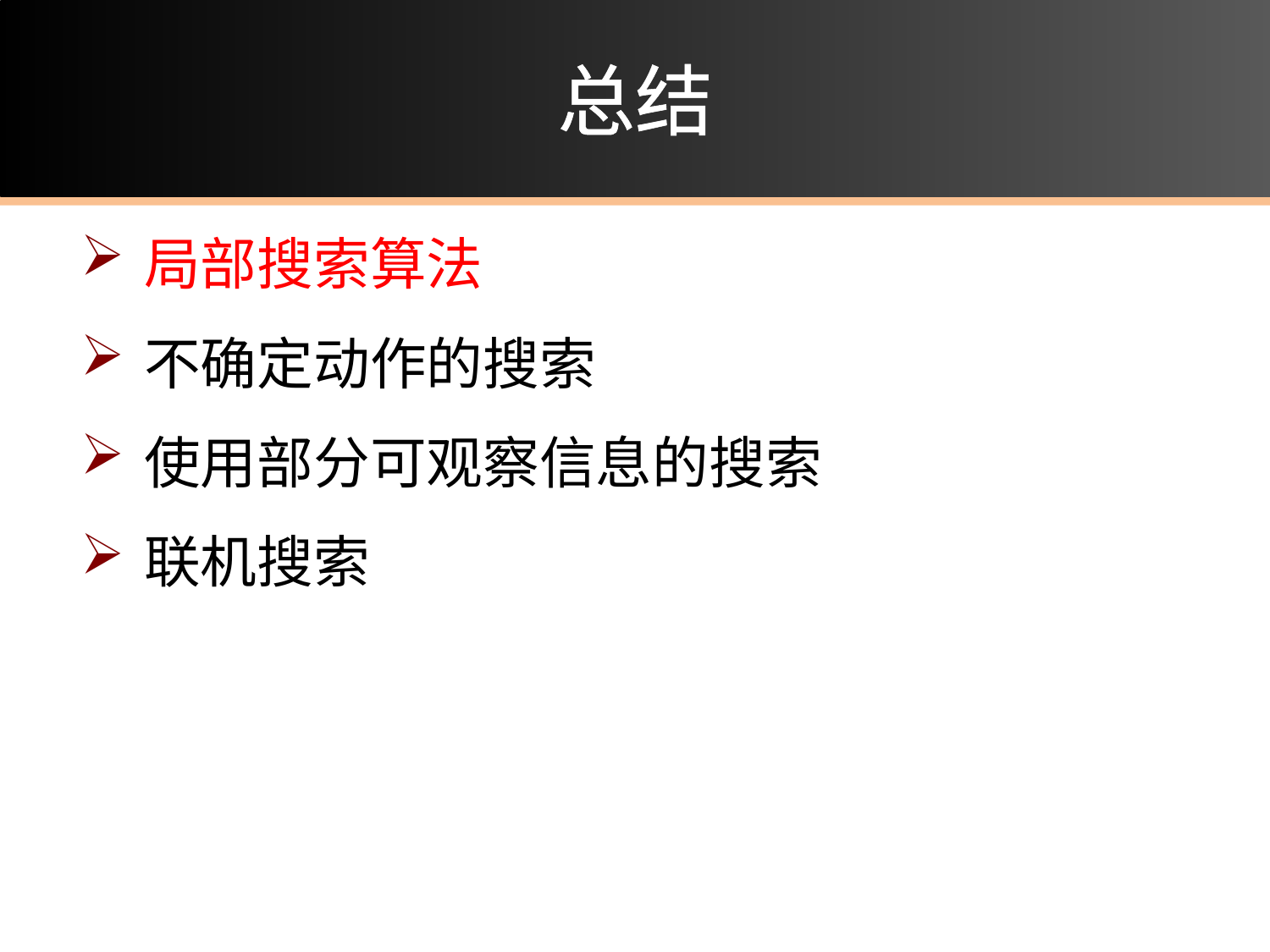

# 总结
局部搜索算法
不确定动作的搜索
使用部分可观察信息的搜索
联机搜索